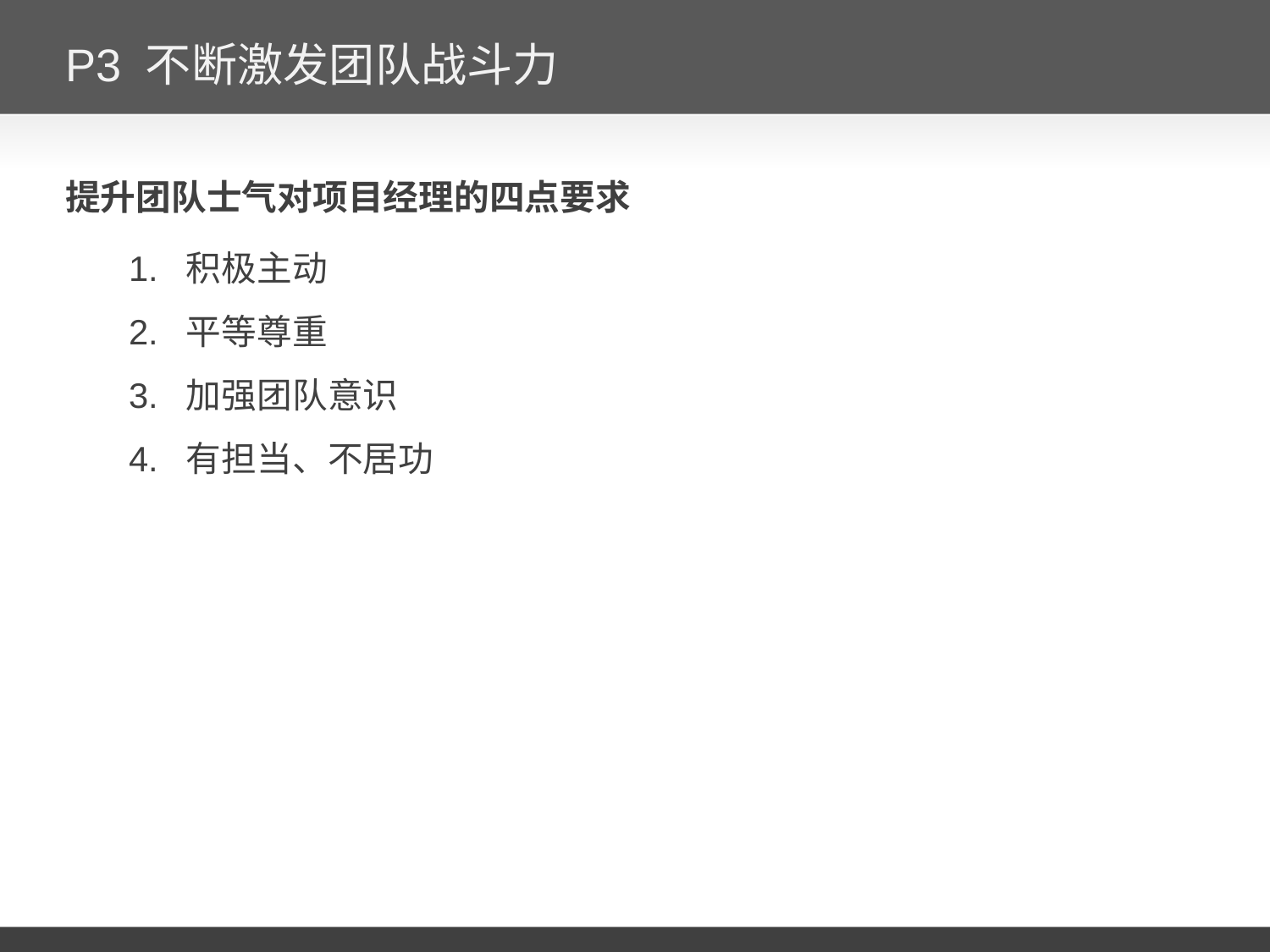

# P3 不断激发团队战斗力
提升团队士气对项目经理的四点要求
1.  积极主动
2.  平等尊重
3.  加强团队意识
4.  有担当、不居功